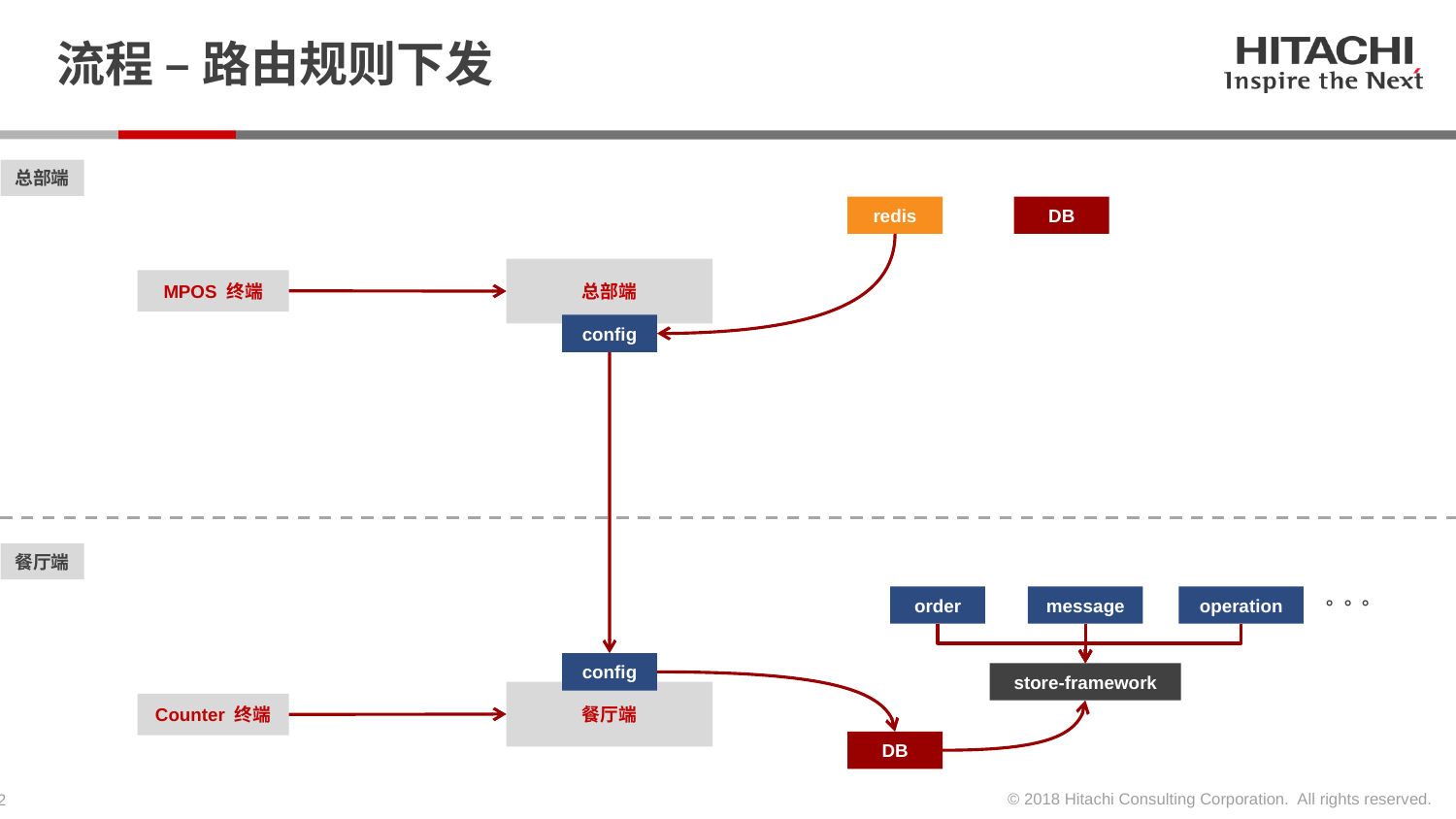

# 流程 – 路由规则下发
总部端
redis
DB
总部端
MPOS 终端
config
餐厅端
。。。
order
message
operation
config
store-framework
餐厅端
Counter 终端
DB